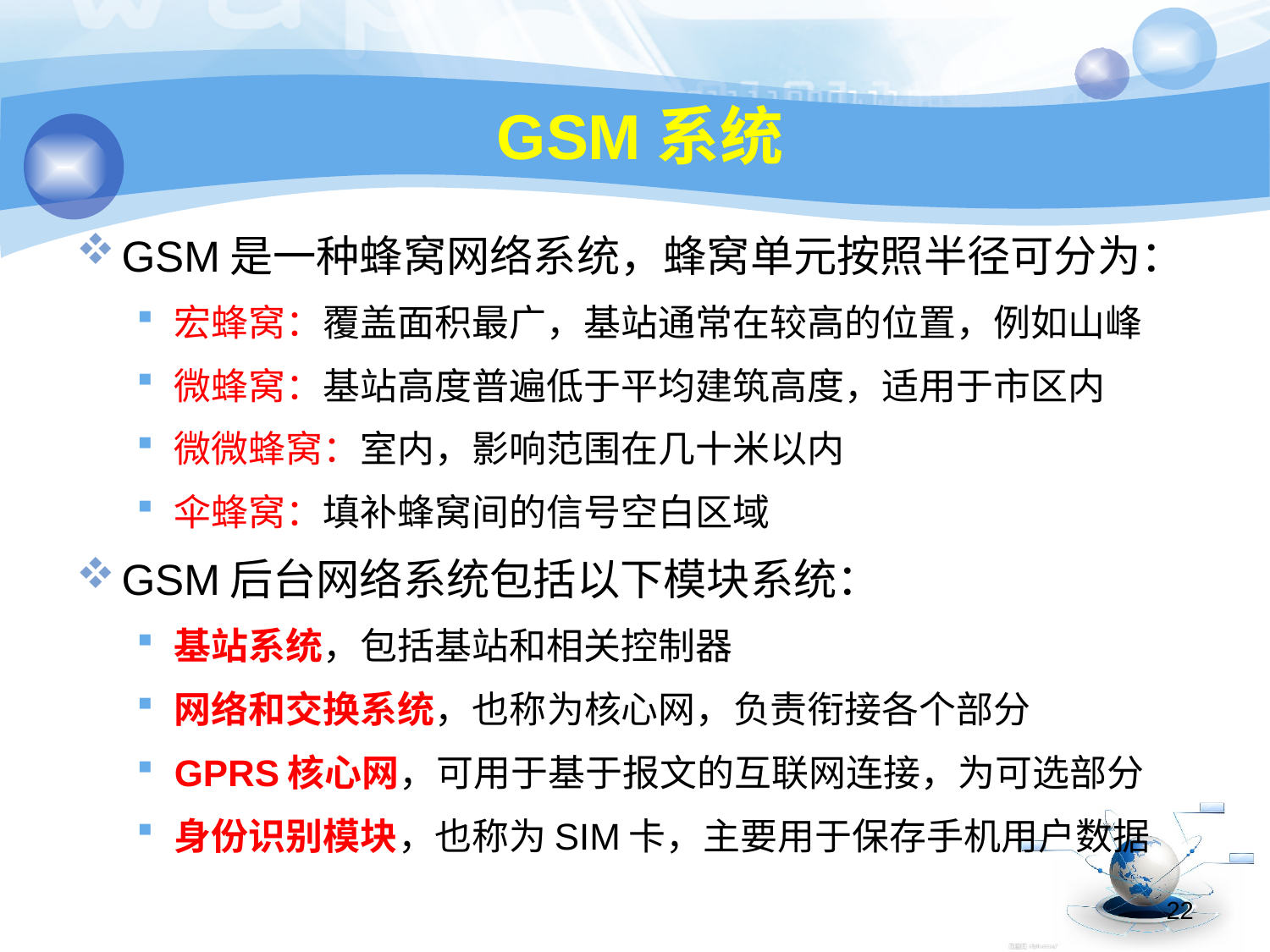

# GSM系统
GSM是一种蜂窝网络系统，蜂窝单元按照半径可分为：
宏蜂窝：覆盖面积最广，基站通常在较高的位置，例如山峰
微蜂窝：基站高度普遍低于平均建筑高度，适用于市区内
微微蜂窝：室内，影响范围在几十米以内
伞蜂窝：填补蜂窝间的信号空白区域
GSM后台网络系统包括以下模块系统：
基站系统，包括基站和相关控制器
网络和交换系统，也称为核心网，负责衔接各个部分
GPRS核心网，可用于基于报文的互联网连接，为可选部分
身份识别模块，也称为SIM卡，主要用于保存手机用户数据

22